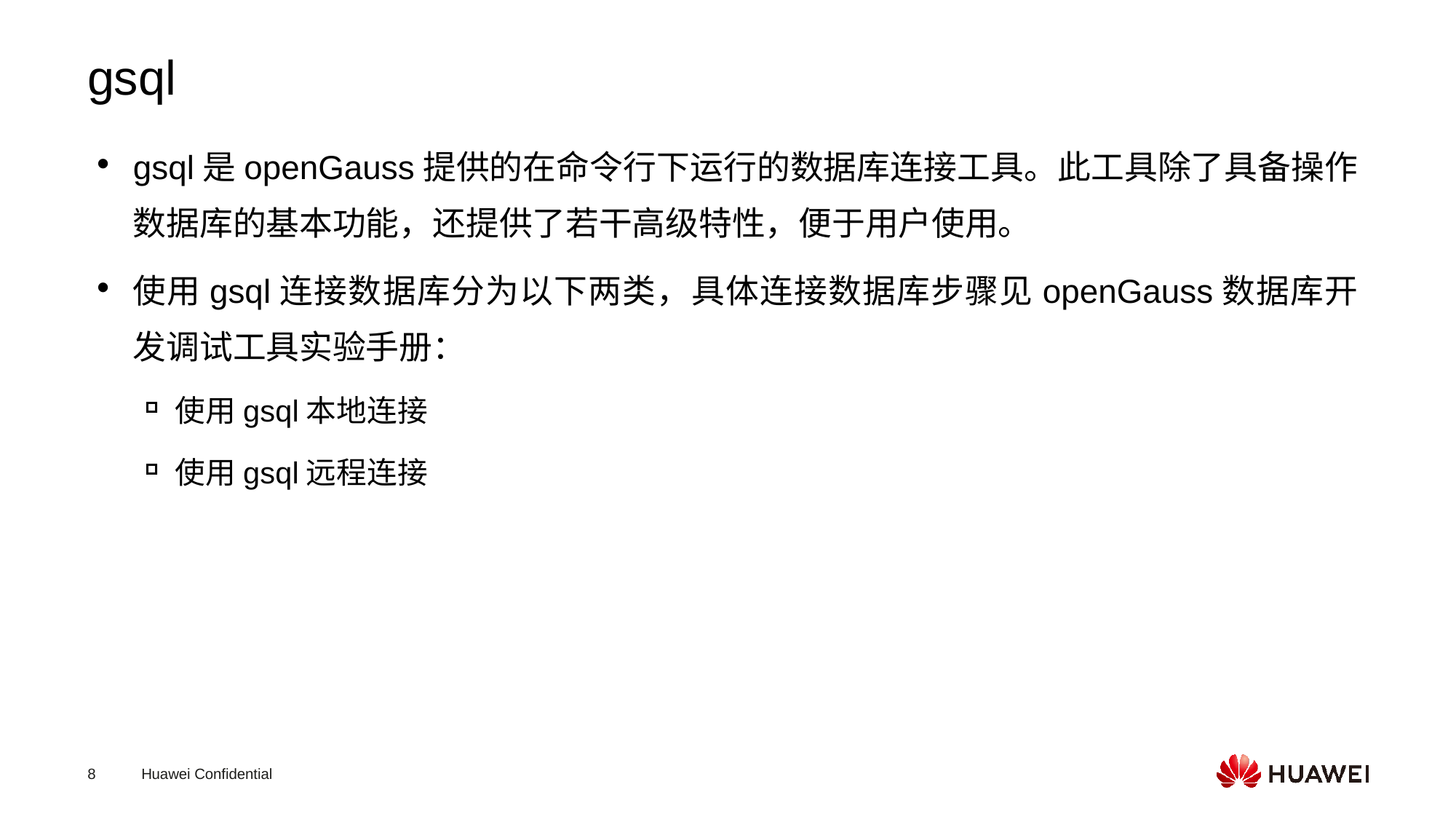

# gsql
gsql是openGauss提供的在命令行下运行的数据库连接工具。此工具除了具备操作数据库的基本功能，还提供了若干高级特性，便于用户使用。
使用gsql连接数据库分为以下两类，具体连接数据库步骤见openGauss数据库开发调试工具实验手册：
使用gsql本地连接
使用gsql远程连接